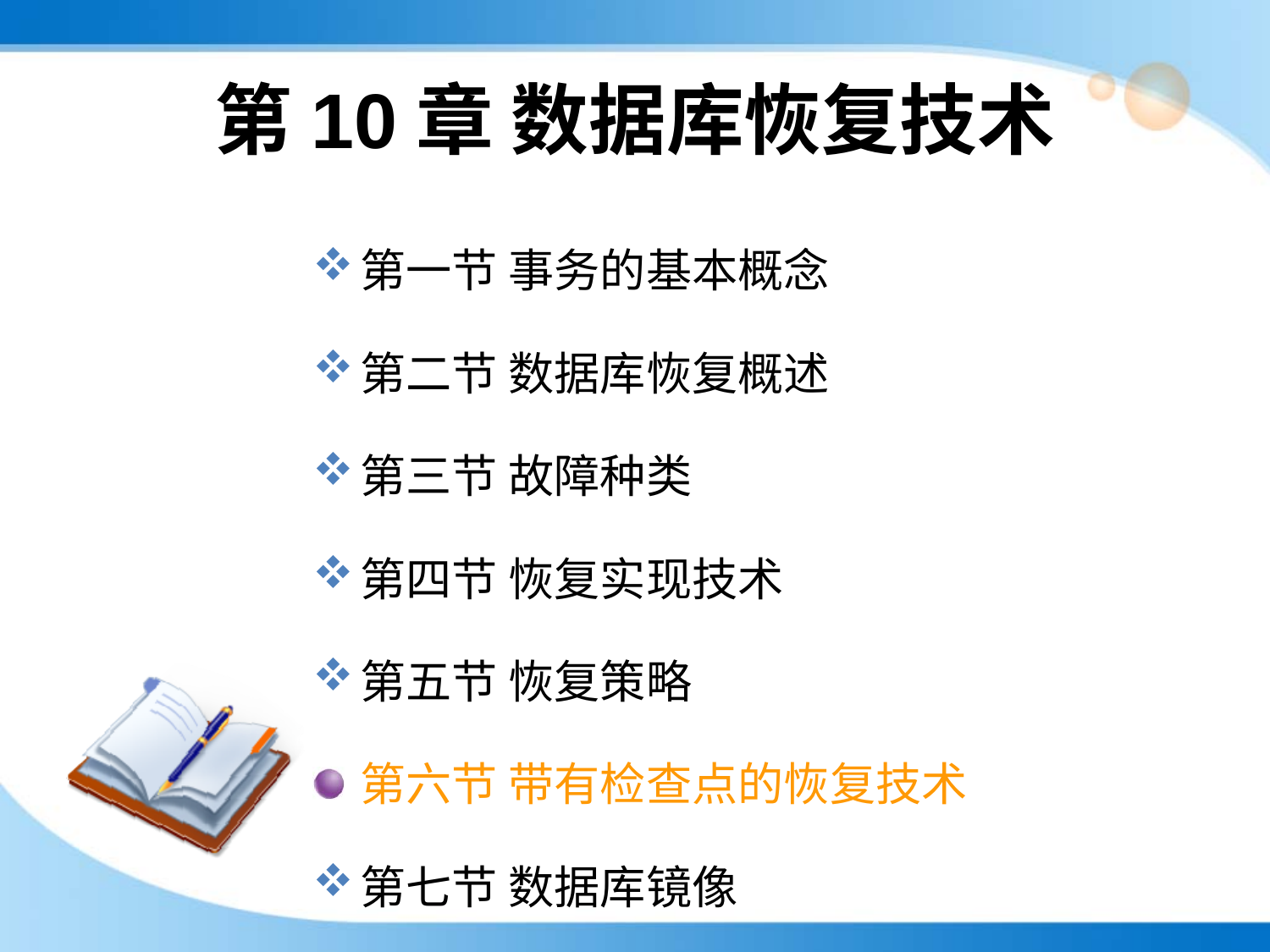

# 第10章 数据库恢复技术
第一节 事务的基本概念
第二节 数据库恢复概述
第三节 故障种类
第四节 恢复实现技术
第五节 恢复策略
第六节 带有检查点的恢复技术
第七节 数据库镜像